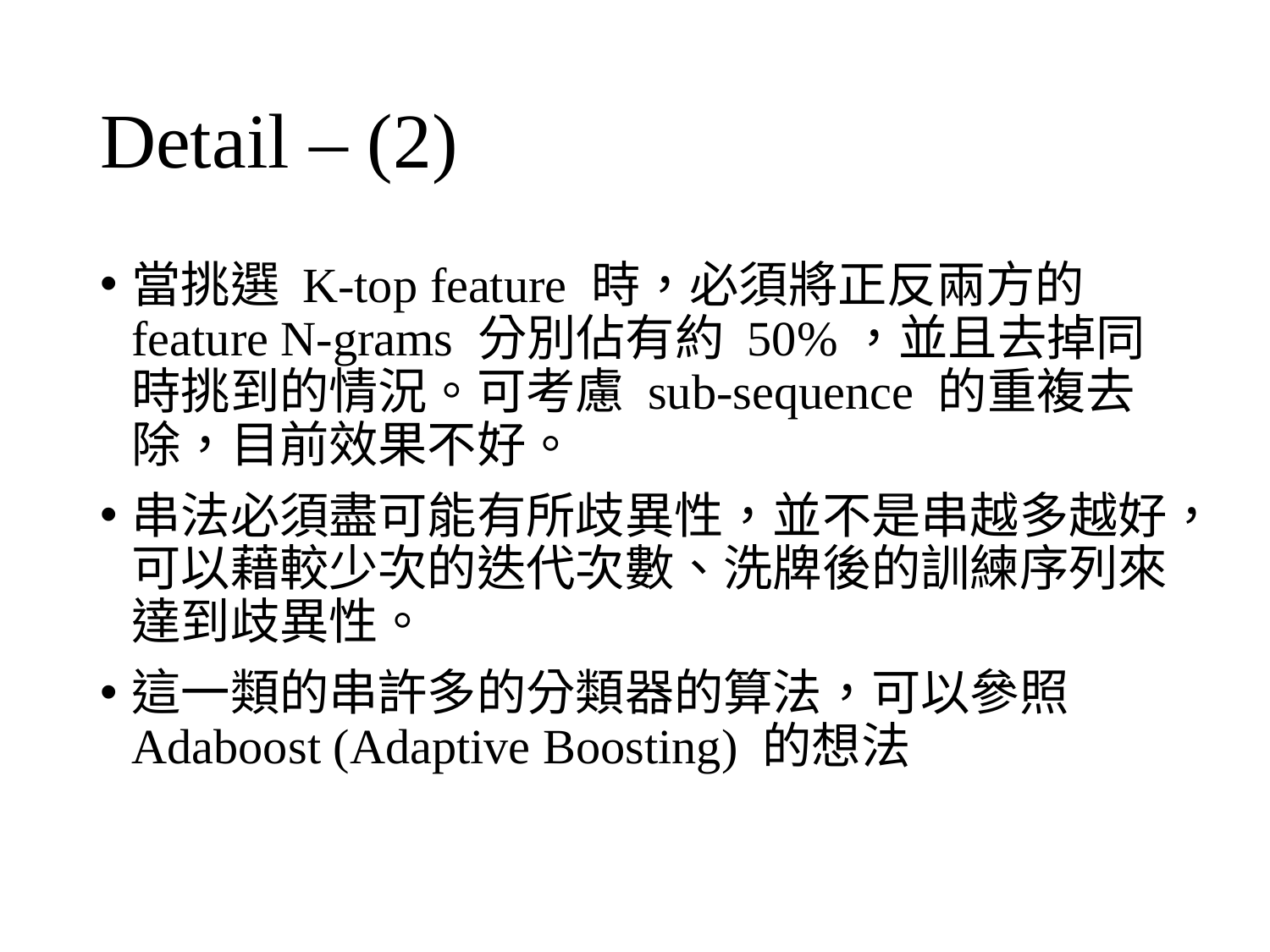

# Detail – (2)
當挑選 K-top feature 時，必須將正反兩方的 feature N-grams 分別佔有約 50%，並且去掉同時挑到的情況。可考慮 sub-sequence 的重複去除，目前效果不好。
串法必須盡可能有所歧異性，並不是串越多越好，可以藉較少次的迭代次數、洗牌後的訓練序列來達到歧異性。
這一類的串許多的分類器的算法，可以參照 Adaboost (Adaptive Boosting) 的想法